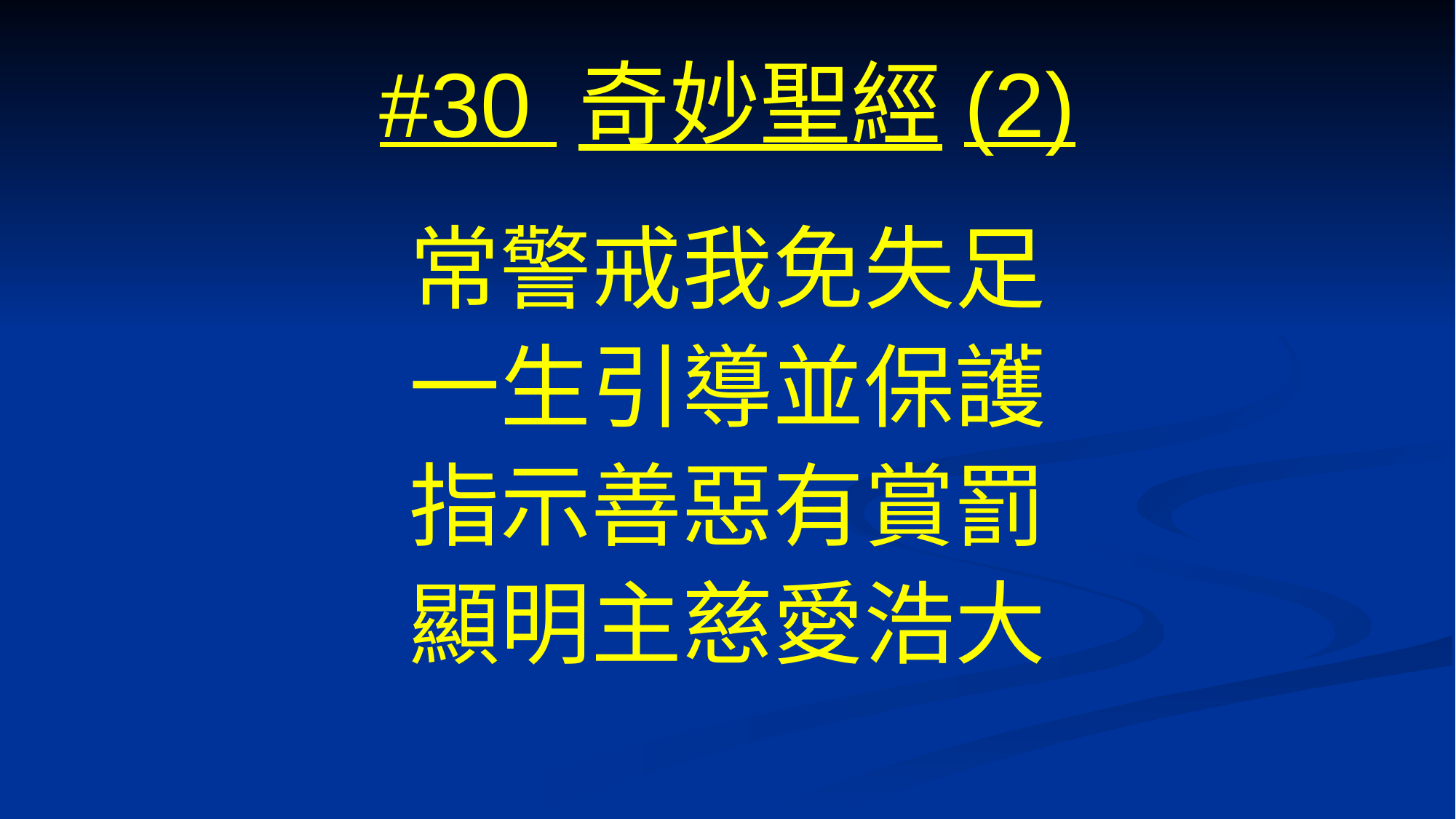

# #30 奇妙聖經(2)
常警戒我免失足
一生引導並保護
指示善惡有賞罰
顯明主慈愛浩大